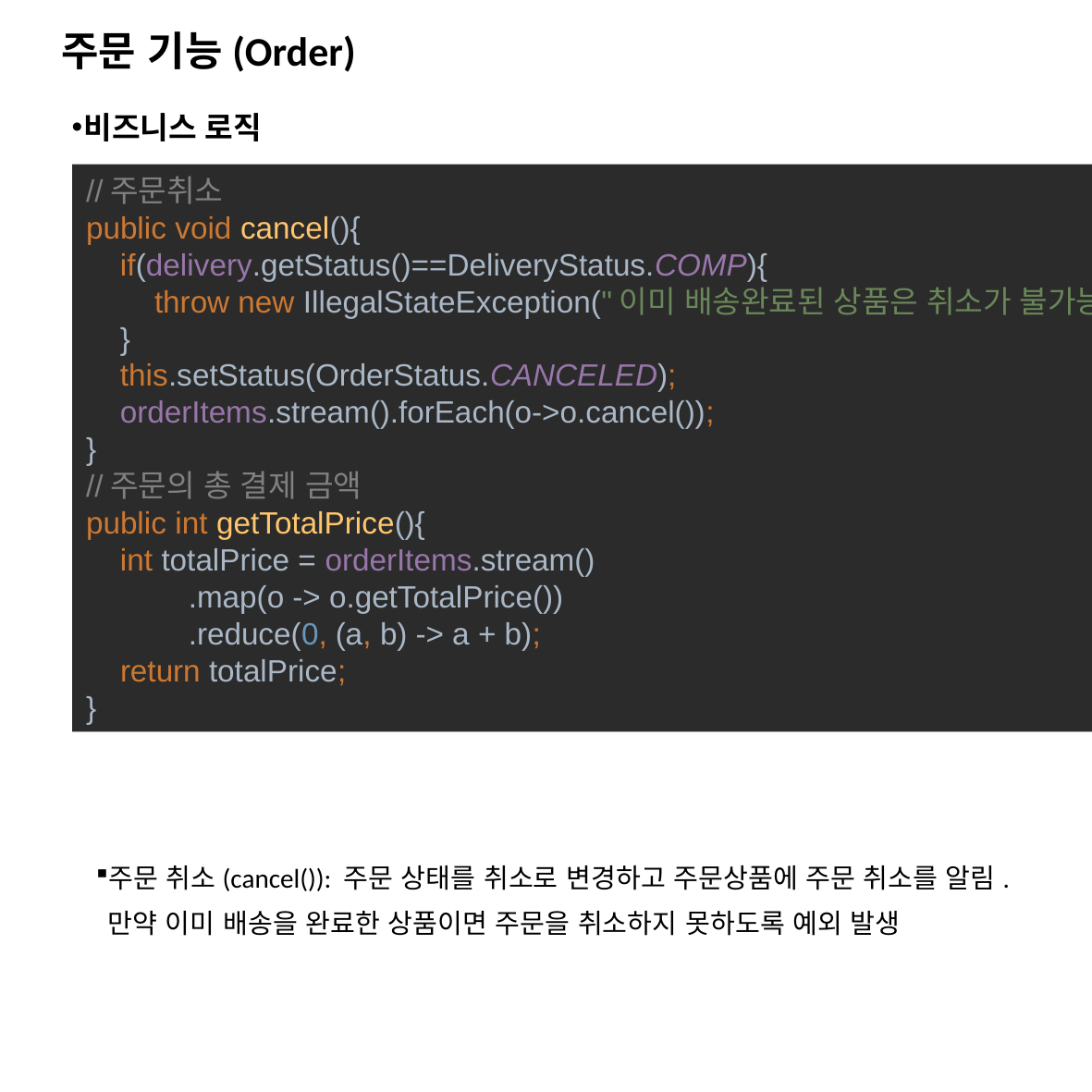

# 주문 기능(Order)
비즈니스 로직

주문 취소(cancel()): 주문 상태를 취소로 변경하고 주문상품에 주문 취소를 알림. 만약 이미 배송을 완료한 상품이면 주문을 취소하지 못하도록 예외 발생

//주문취소
public void cancel(){
    if(delivery.getStatus()==DeliveryStatus.COMP){
        throw new IllegalStateException("이미 배송완료된 상품은 취소가 불가능합니다.");
    }
    this.setStatus(OrderStatus.CANCELED);
    orderItems.stream().forEach(o->o.cancel());
}
//주문의 총 결제 금액
public int getTotalPrice(){
    int totalPrice = orderItems.stream()
            .map(o -> o.getTotalPrice())
            .reduce(0, (a, b) -> a + b);
    return totalPrice;
}